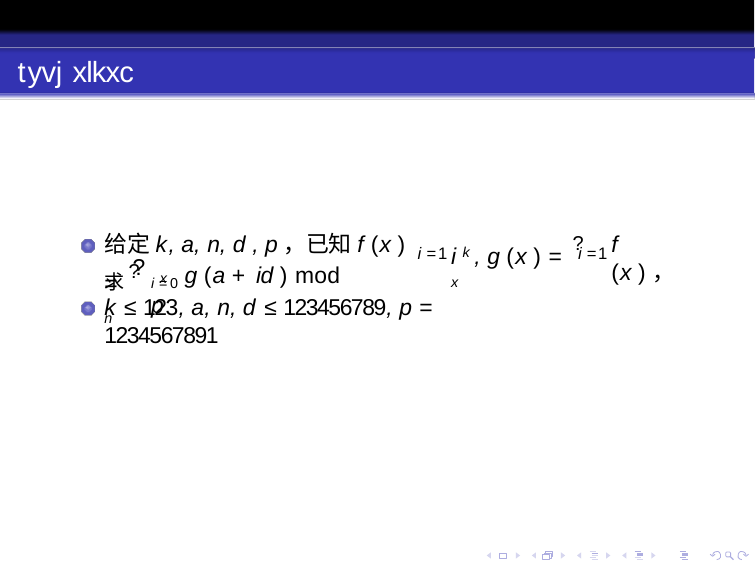

# tyvj xlkxc

给定k, a, n, d , p，已知f (x ) = ?x
i k , g (x ) = ?x
f (x )，
求?n
i =1
i =1
i =0 g (a + id ) mod p
k ≤ 123, a, n, d ≤ 123456789, p = 1234567891